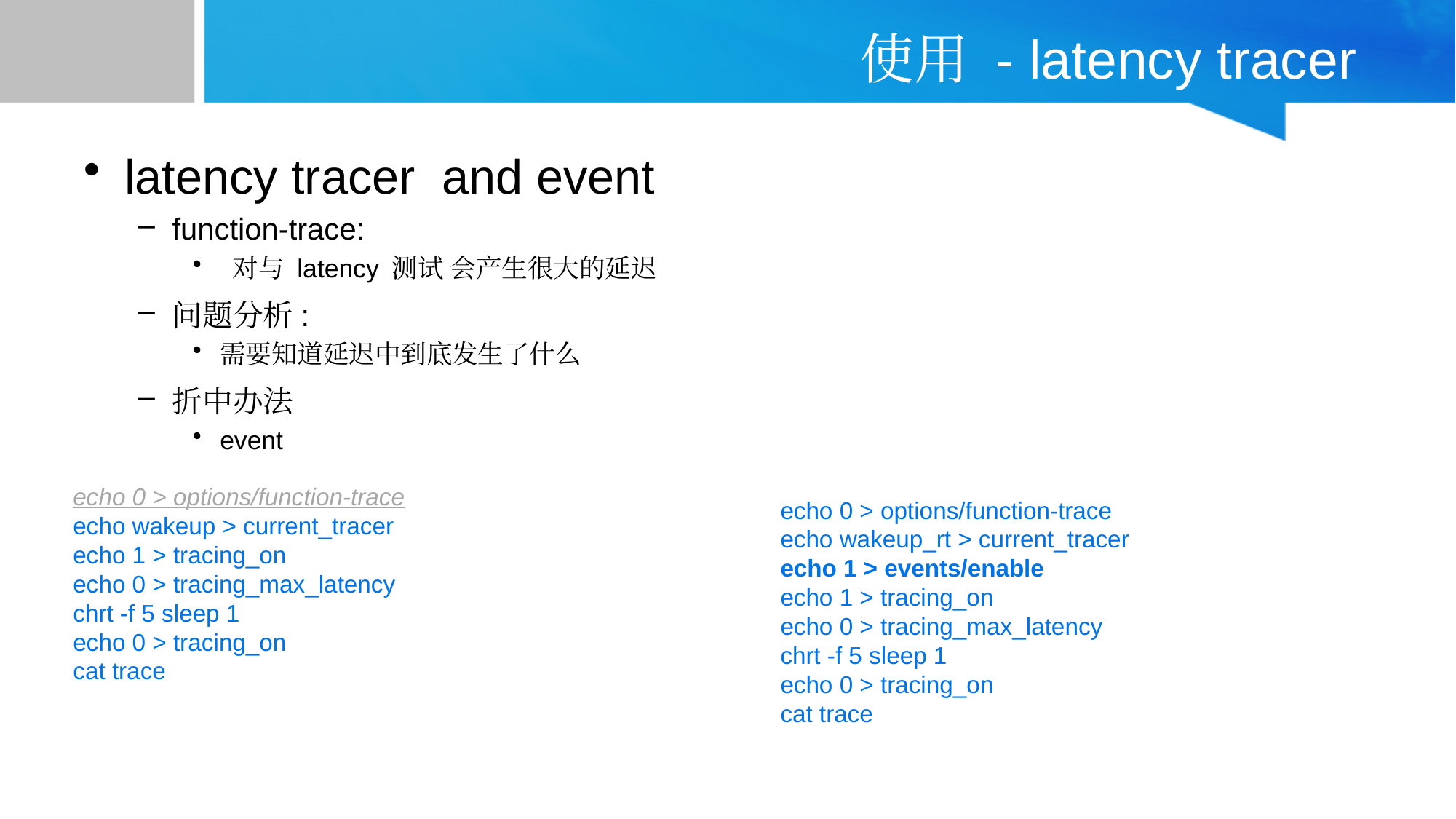

# 使用 - latency tracer
latency tracer  and event
function-trace:
 对与 latency 测试 会产生很大的延迟
问题分析:
需要知道延迟中到底发生了什么
折中办法
event
echo 0 > options/function-trace
echo wakeup > current_tracer
echo 1 > tracing_on
echo 0 > tracing_max_latency
chrt -f 5 sleep 1
echo 0 > tracing_on
cat trace
 echo 0 > options/function-trace
 echo wakeup_rt > current_tracer
 echo 1 > events/enable
 echo 1 > tracing_on
 echo 0 > tracing_max_latency
 chrt -f 5 sleep 1
 echo 0 > tracing_on
 cat trace